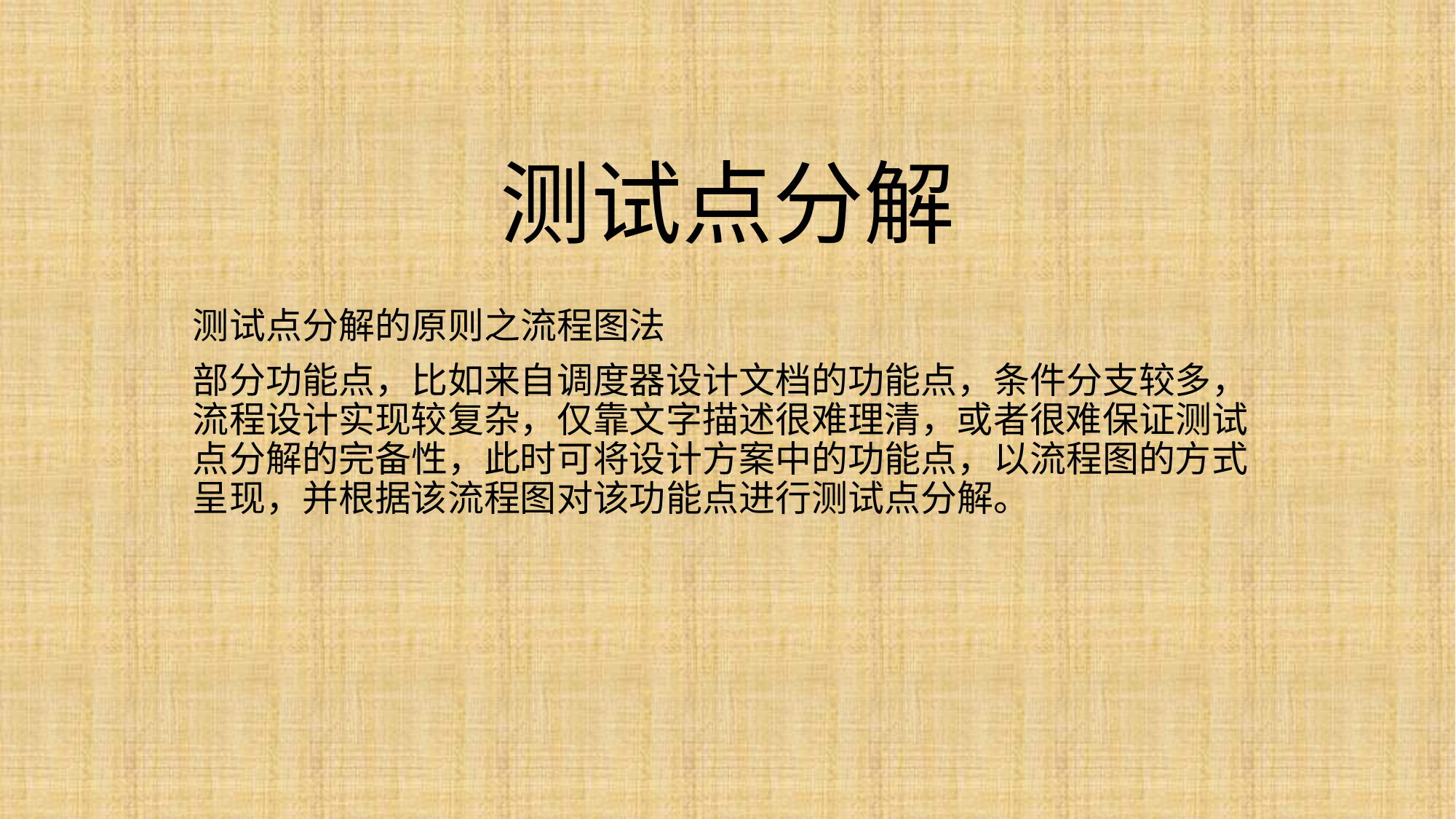

# 测试点分解
测试点分解的原则之流程图法
部分功能点，比如来自调度器设计文档的功能点，条件分支较多，流程设计实现较复杂，仅靠文字描述很难理清，或者很难保证测试点分解的完备性，此时可将设计方案中的功能点，以流程图的方式呈现，并根据该流程图对该功能点进行测试点分解。